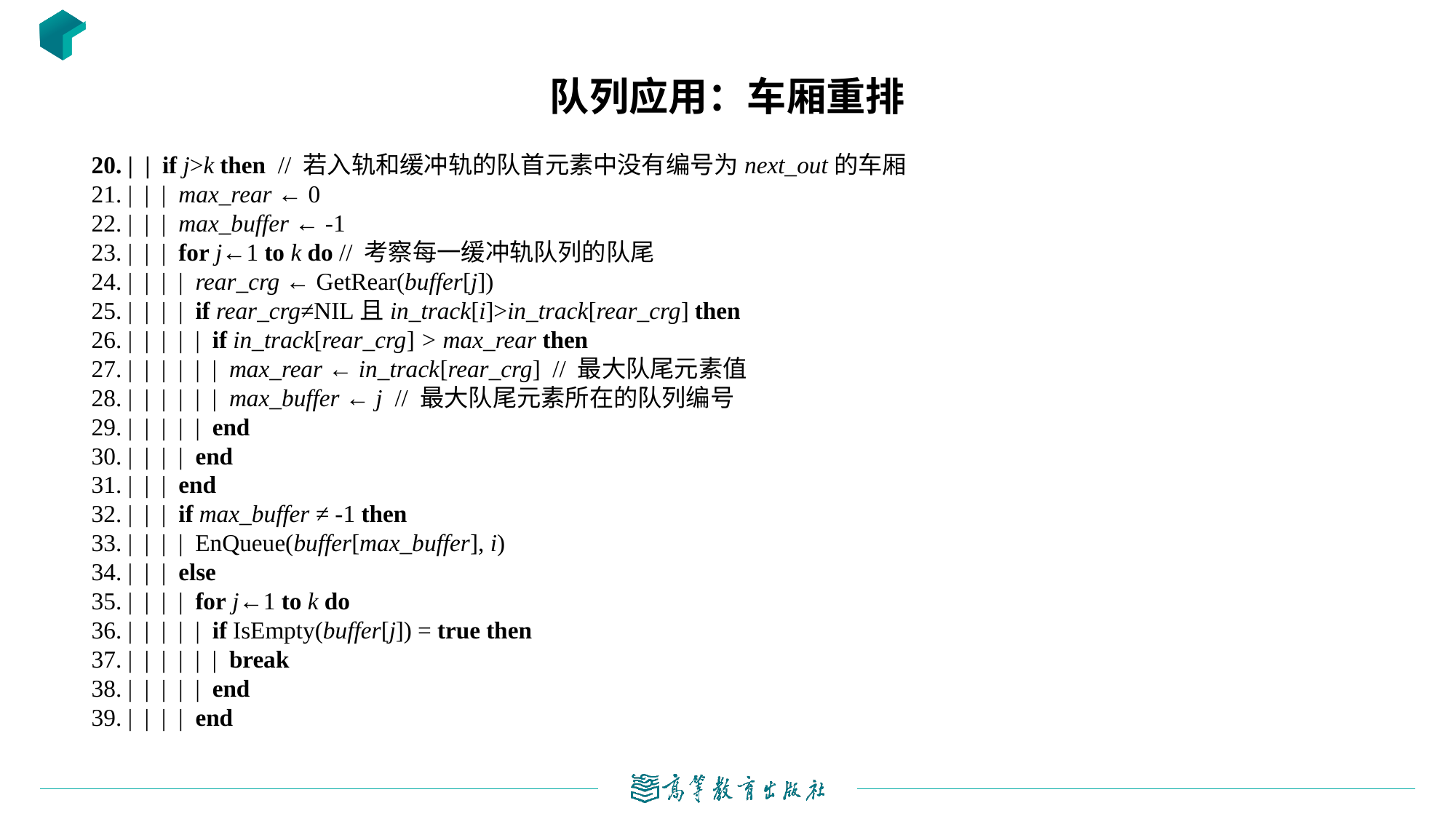

# 队列应用：车厢重排
20. |  |  if j>k then  // 若入轨和缓冲轨的队首元素中没有编号为next_out的车厢
21. |  |  |  max_rear ← 0
22. |  |  |  max_buffer ← -1
23. |  |  |  for j←1 to k do // 考察每一缓冲轨队列的队尾
24. |  |  |  |  rear_crg ← GetRear(buffer[j])
25. |  |  |  |  if rear_crg≠NIL且in_track[i]>in_track[rear_crg] then
26. |  |  |  |  |  if in_track[rear_crg] > max_rear then
27. |  |  |  |  |  |  max_rear ← in_track[rear_crg]  // 最大队尾元素值
28. |  |  |  |  |  |  max_buffer ← j  // 最大队尾元素所在的队列编号
29. |  |  |  |  |  end
30. |  |  |  |  end
31. |  |  |  end
32. |  |  |  if max_buffer ≠ -1 then
33. |  |  |  |  EnQueue(buffer[max_buffer], i)
34. |  |  |  else
35. |  |  |  |  for j←1 to k do
36. |  |  |  |  |  if IsEmpty(buffer[j]) = true then
37. |  |  |  |  |  |  break
38. |  |  |  |  |  end
39. |  |  |  |  end